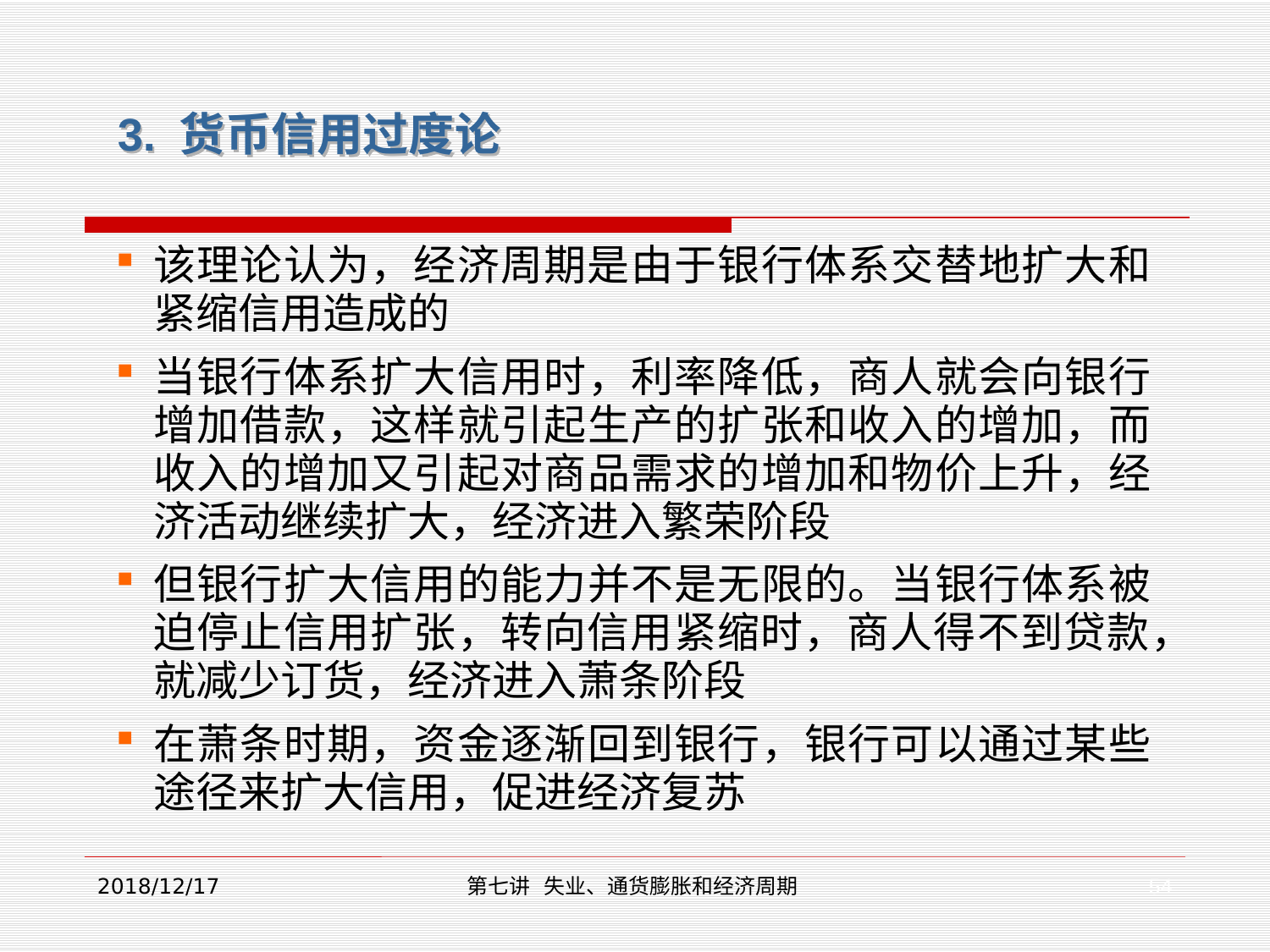

3. 货币信用过度论
该理论认为，经济周期是由于银行体系交替地扩大和紧缩信用造成的
当银行体系扩大信用时，利率降低，商人就会向银行增加借款，这样就引起生产的扩张和收入的增加，而收入的增加又引起对商品需求的增加和物价上升，经济活动继续扩大，经济进入繁荣阶段
但银行扩大信用的能力并不是无限的。当银行体系被迫停止信用扩张，转向信用紧缩时，商人得不到贷款，就减少订货，经济进入萧条阶段
在萧条时期，资金逐渐回到银行，银行可以通过某些途径来扩大信用，促进经济复苏
54
2018/12/17
第七讲   失业、通货膨胀和经济周期